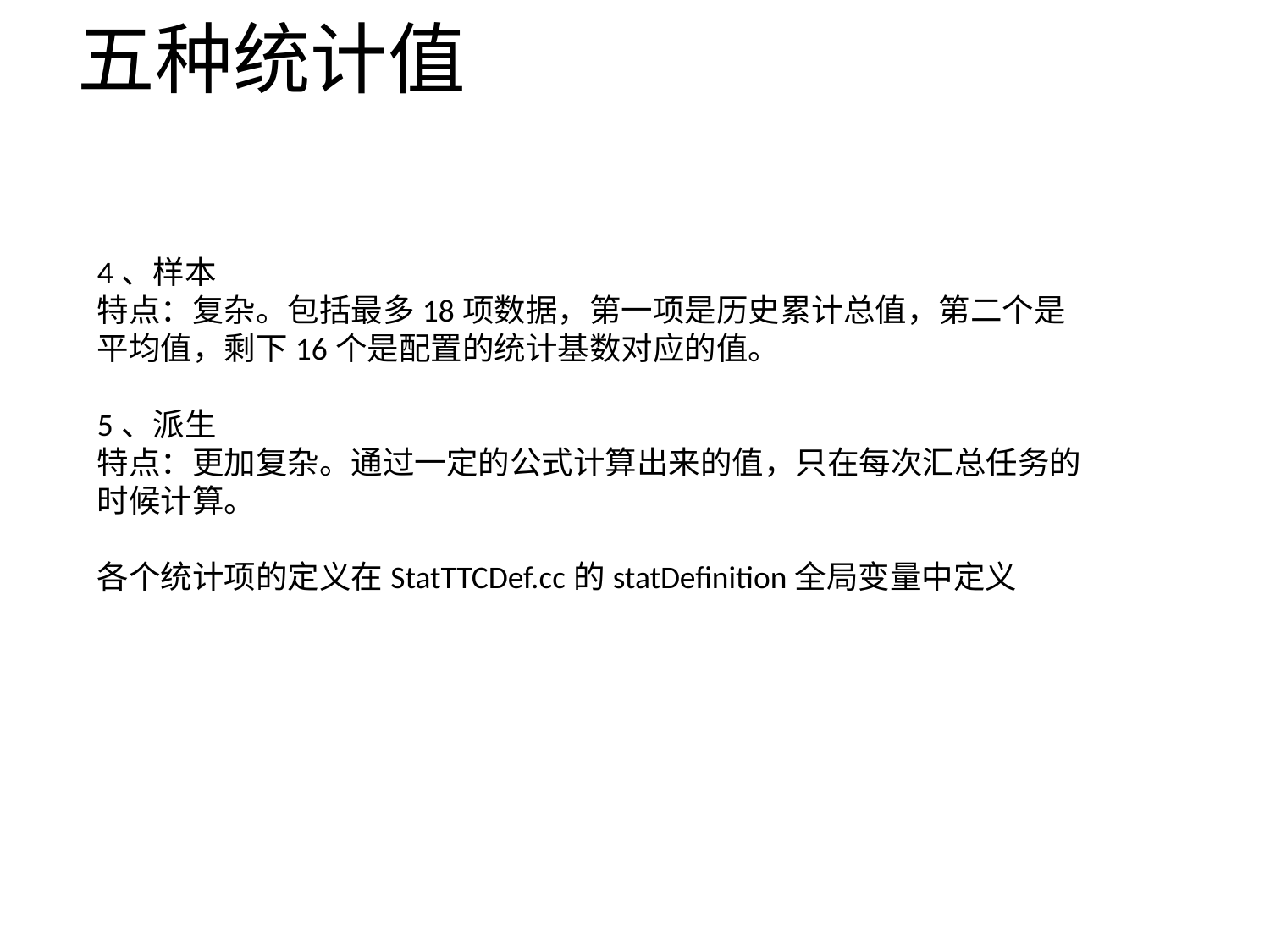

# 五种统计值
4、样本
特点：复杂。包括最多18项数据，第一项是历史累计总值，第二个是平均值，剩下16个是配置的统计基数对应的值。

5、派生
特点：更加复杂。通过一定的公式计算出来的值，只在每次汇总任务的时候计算。

各个统计项的定义在StatTTCDef.cc的statDefinition全局变量中定义